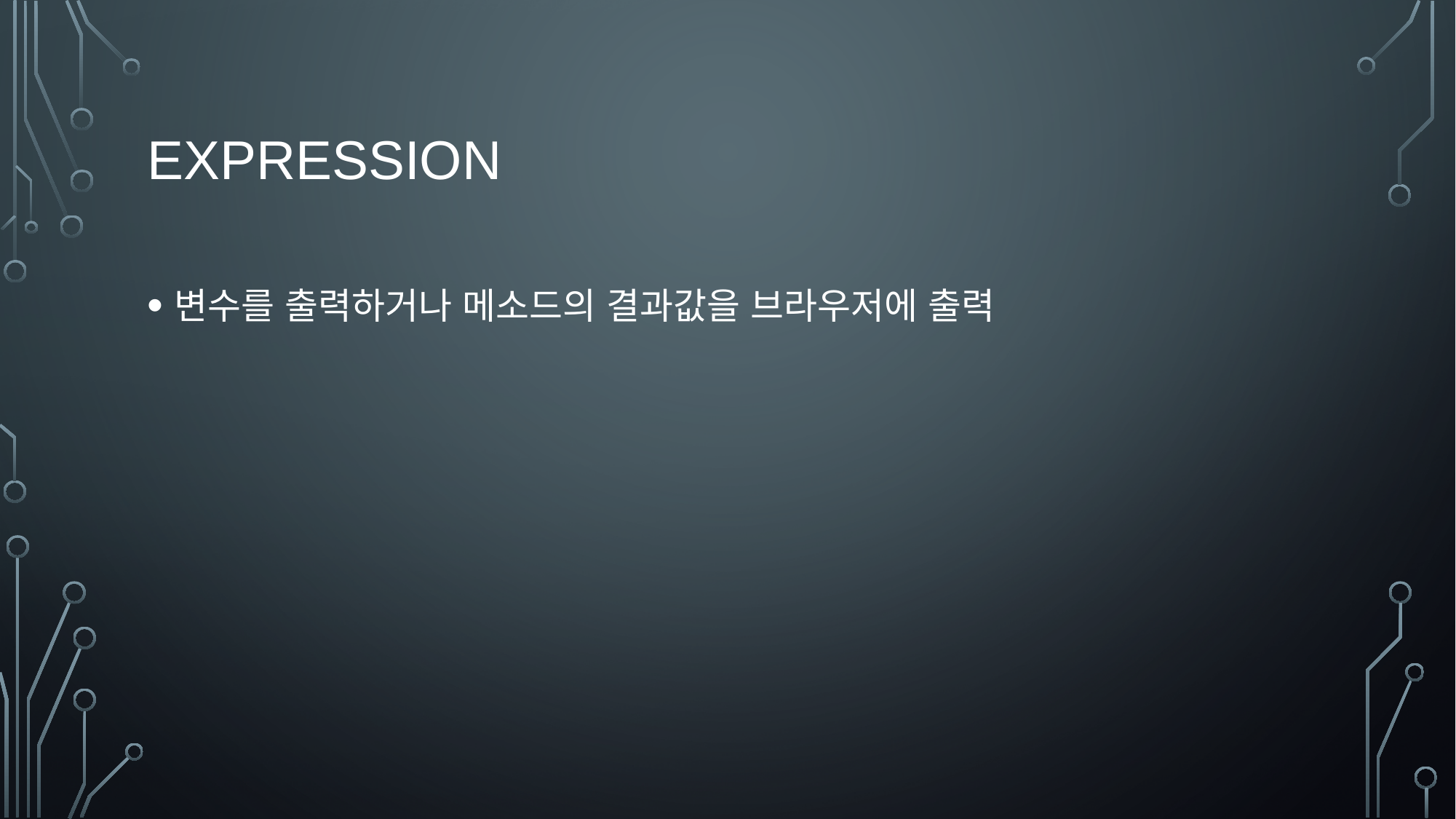

# expression
변수를 출력하거나 메소드의 결과값을 브라우저에 출력